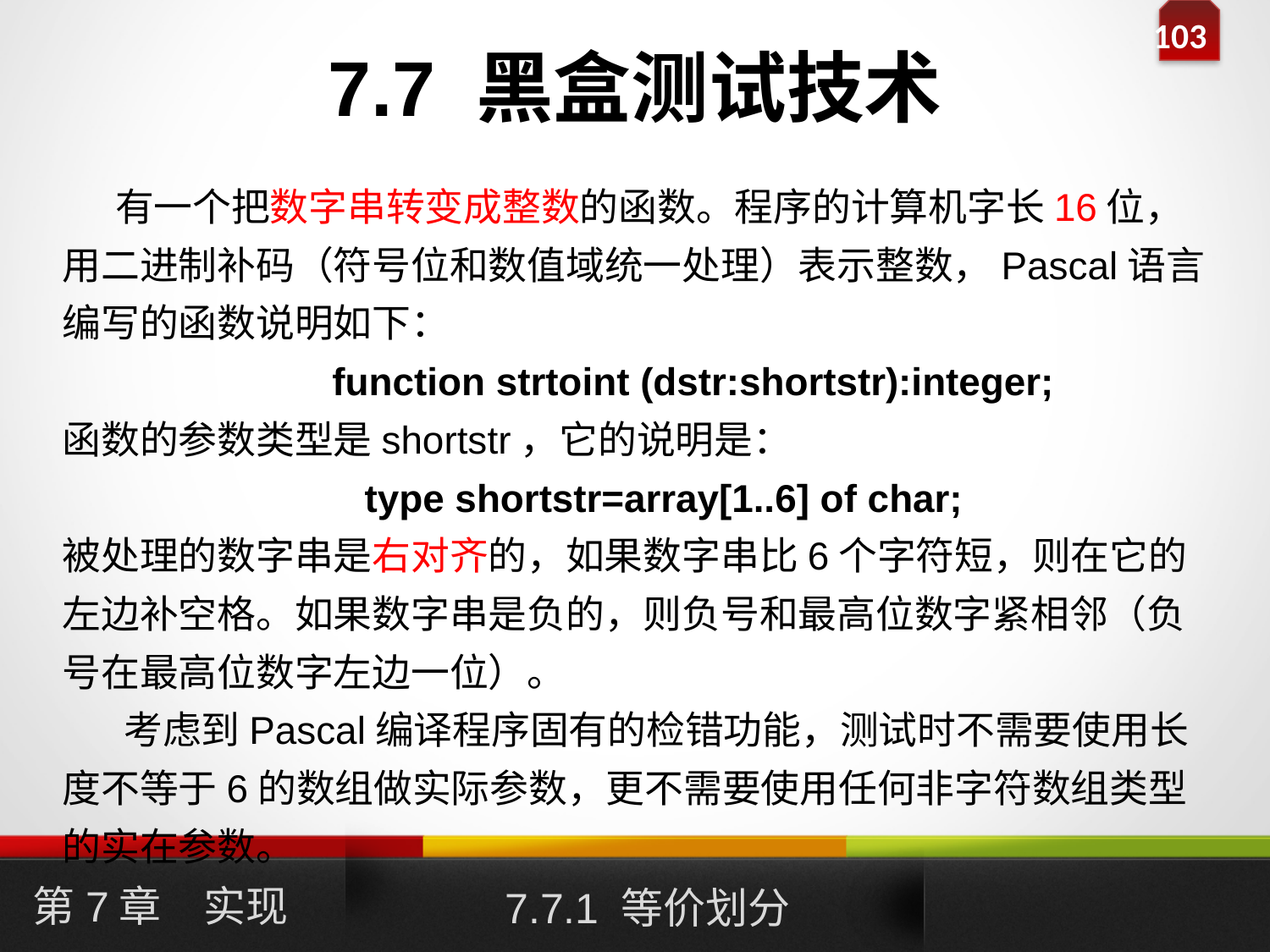

# 7.7 黑盒测试技术
     有一个把数字串转变成整数的函数。程序的计算机字长16位，用二进制补码（符号位和数值域统一处理）表示整数，Pascal语言编写的函数说明如下：
                         function strtoint (dstr:shortstr):integer;
函数的参数类型是shortstr，它的说明是：
                            type shortstr=array[1..6] of char;
被处理的数字串是右对齐的，如果数字串比6个字符短，则在它的左边补空格。如果数字串是负的，则负号和最高位数字紧相邻（负号在最高位数字左边一位）。
      考虑到Pascal编译程序固有的检错功能，测试时不需要使用长度不等于6的数组做实际参数，更不需要使用任何非字符数组类型的实在参数。
第7章　实现
7.7.1 等价划分